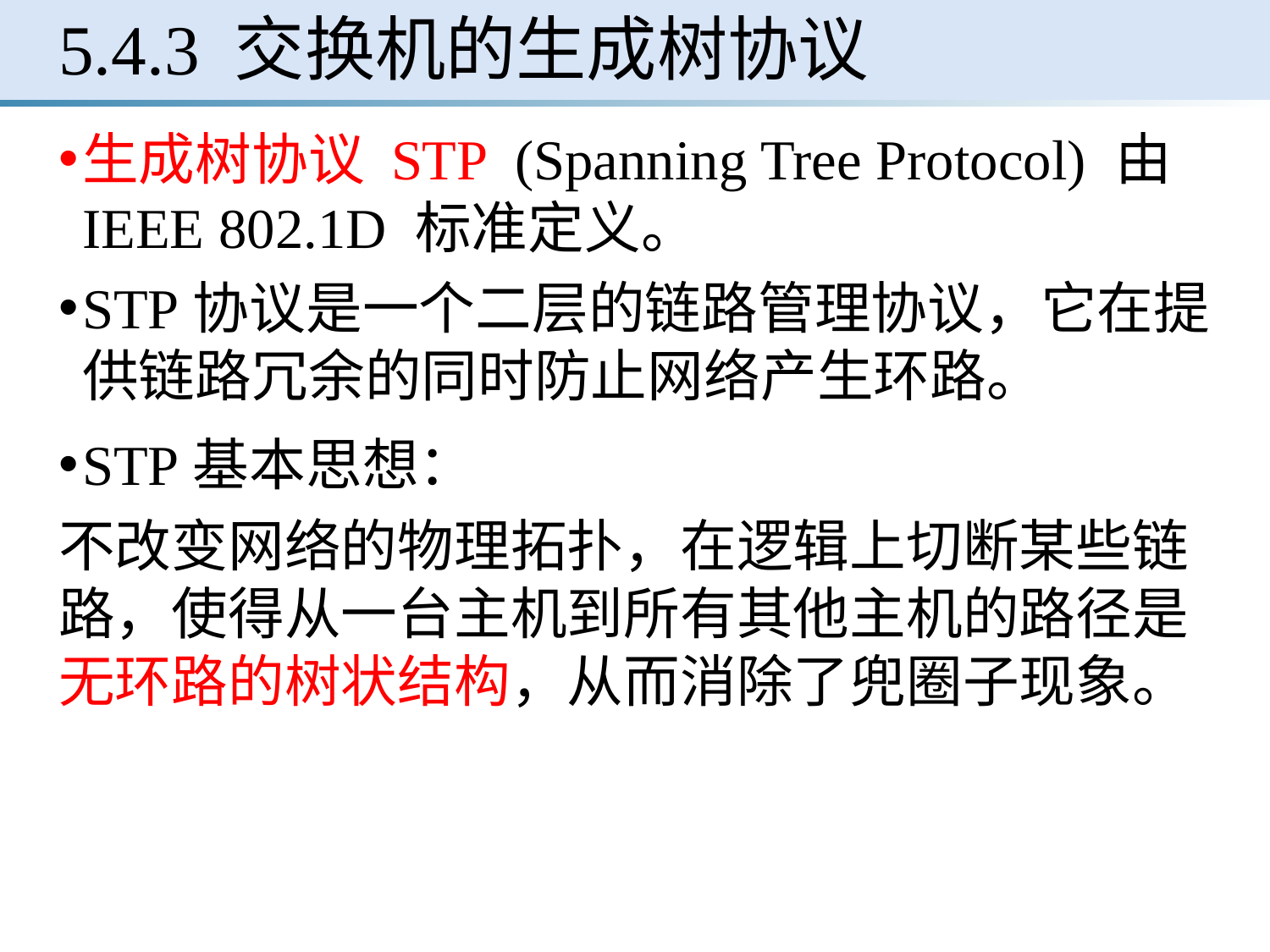

# 5.4.3 交换机的生成树协议
生成树协议 STP  (Spanning Tree Protocol) 由IEEE 802.1D 标准定义。
STP协议是一个二层的链路管理协议，它在提供链路冗余的同时防止网络产生环路。
STP基本思想：
不改变网络的物理拓扑，在逻辑上切断某些链路，使得从一台主机到所有其他主机的路径是无环路的树状结构，从而消除了兜圈子现象。